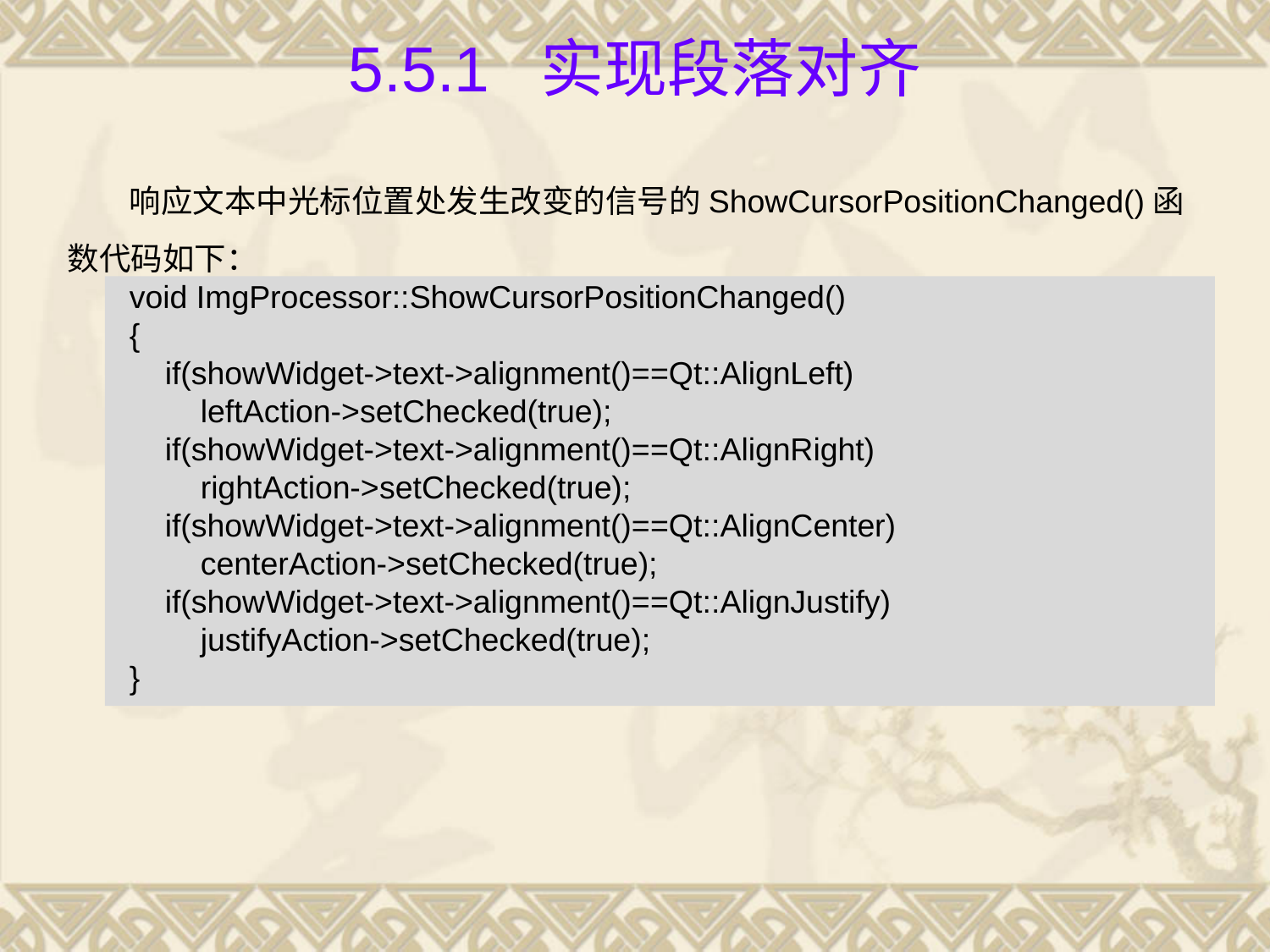

# 5.5.1  实现段落对齐
响应文本中光标位置处发生改变的信号的ShowCursorPositionChanged()函数代码如下：
void ImgProcessor::ShowCursorPositionChanged()
{
    if(showWidget->text->alignment()==Qt::AlignLeft)
        leftAction->setChecked(true);
    if(showWidget->text->alignment()==Qt::AlignRight)
        rightAction->setChecked(true);
    if(showWidget->text->alignment()==Qt::AlignCenter)
        centerAction->setChecked(true);
    if(showWidget->text->alignment()==Qt::AlignJustify)
        justifyAction->setChecked(true);
}